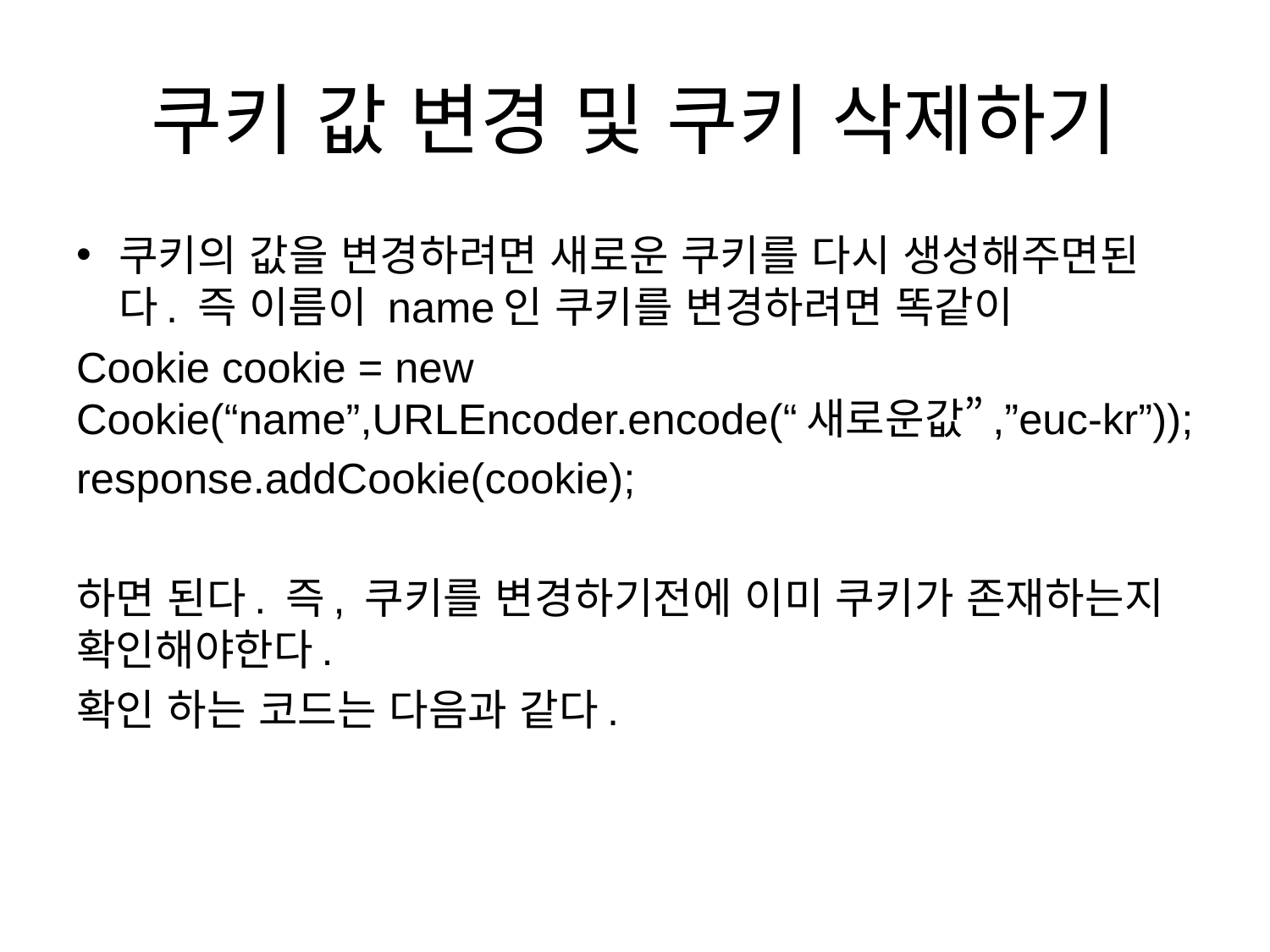

# 쿠키 값 변경 및 쿠키 삭제하기
쿠키의 값을 변경하려면 새로운 쿠키를 다시 생성해주면된다. 즉 이름이 name인 쿠키를 변경하려면 똑같이
Cookie cookie = new Cookie(“name”,URLEncoder.encode(“새로운값”,”euc-kr”));
response.addCookie(cookie);

하면 된다. 즉, 쿠키를 변경하기전에 이미 쿠키가 존재하는지 확인해야한다.
확인 하는 코드는 다음과 같다.